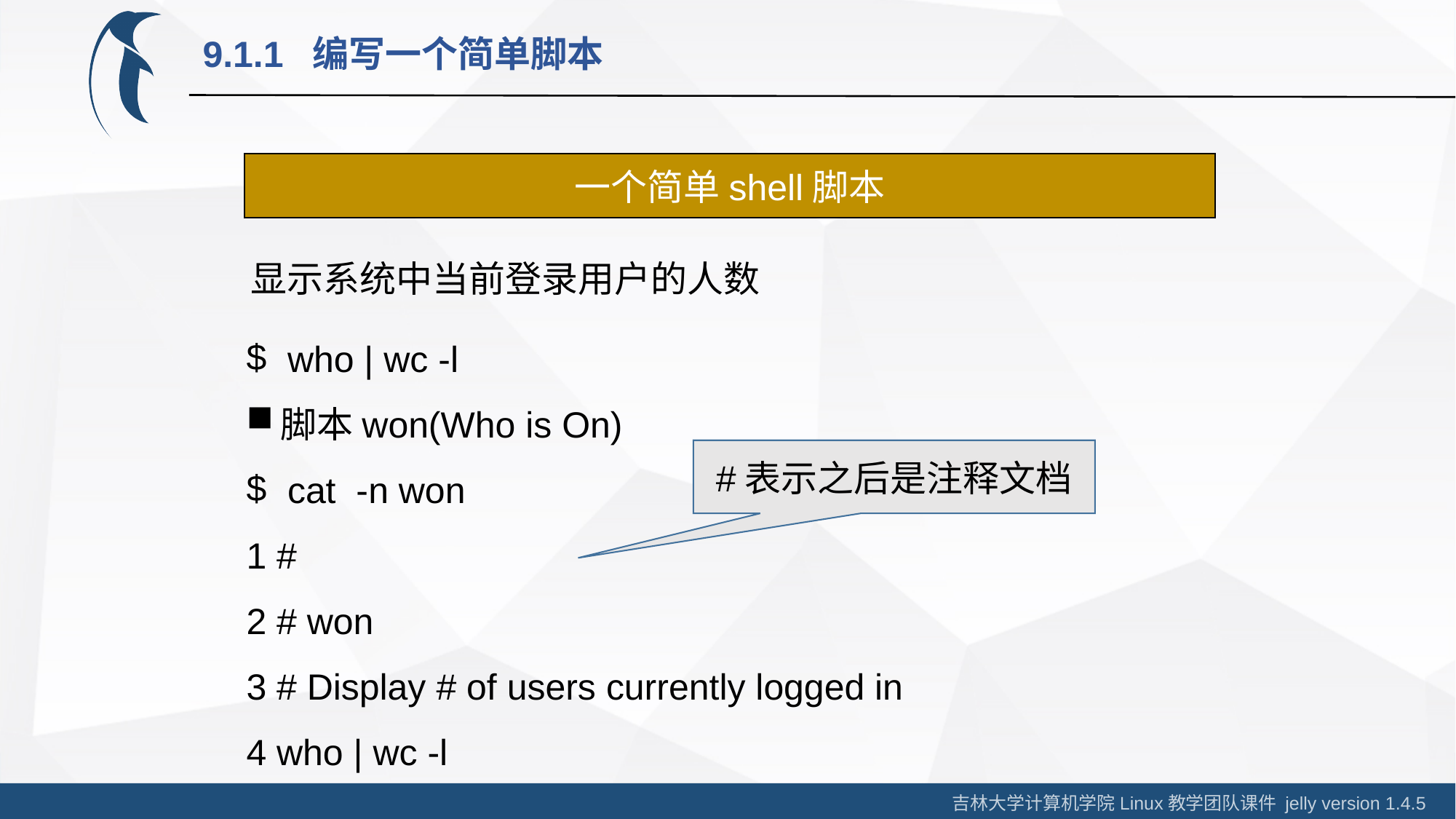

9.1.1  编写一个简单脚本
一个简单shell脚本
显示系统中当前登录用户的人数
who | wc -l
脚本won(Who is On)
cat  -n won
1 #
2 # won
3 # Display # of users currently logged in
4 who | wc -l
#表示之后是注释文档